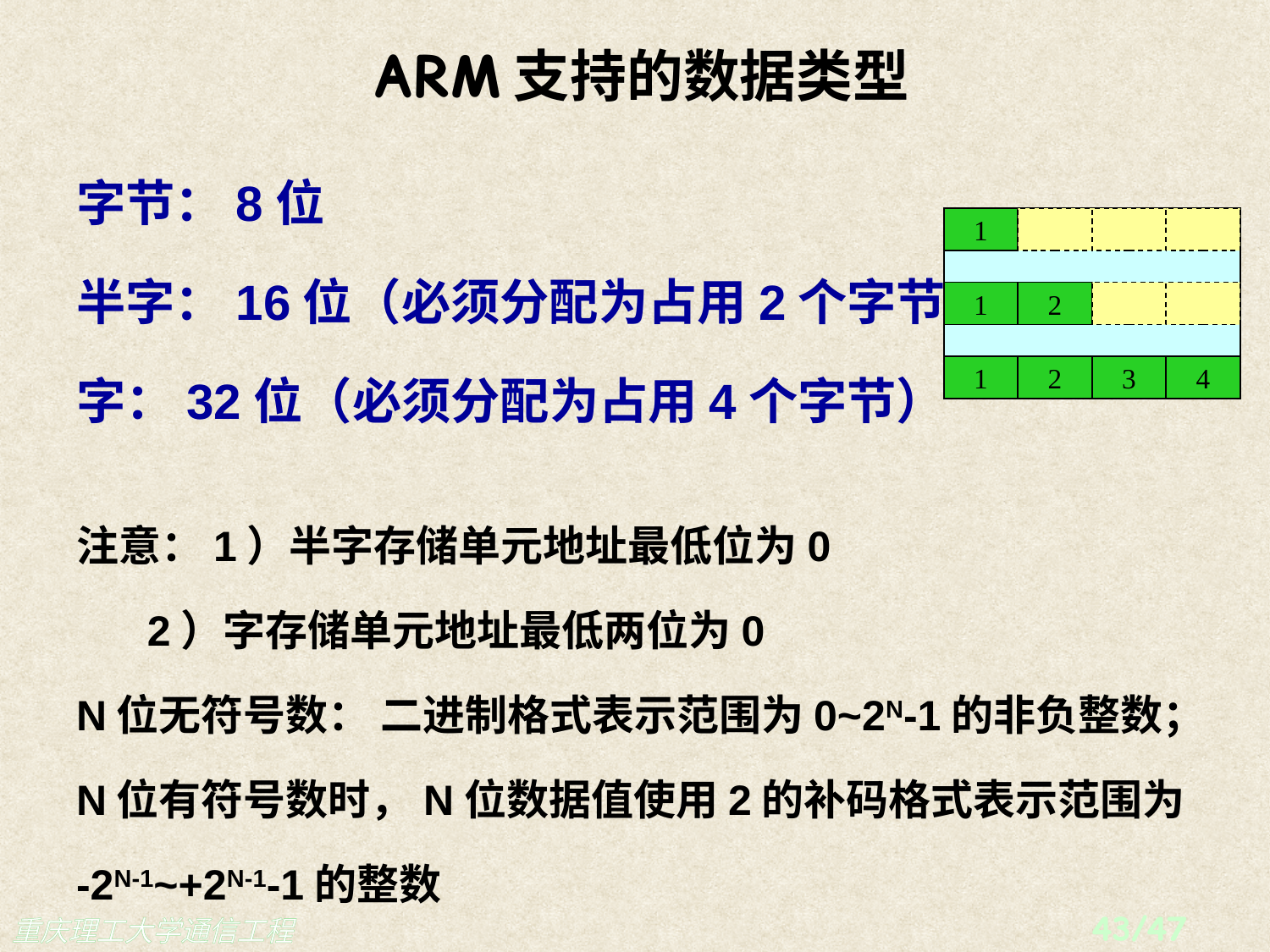

# ARM支持的数据类型
字节：8位
半字：16位（必须分配为占用2个字节）
字：32位（必须分配为占用4个字节）

注意：1）半字存储单元地址最低位为0
      2）字存储单元地址最低两位为0
N位无符号数： 二进制格式表示范围为0~2N-1的非负整数；
N位有符号数时，N位数据值使用2的补码格式表示范围为
-2N-1~+2N-1-1的整数

1

1
2

1
2
3
4